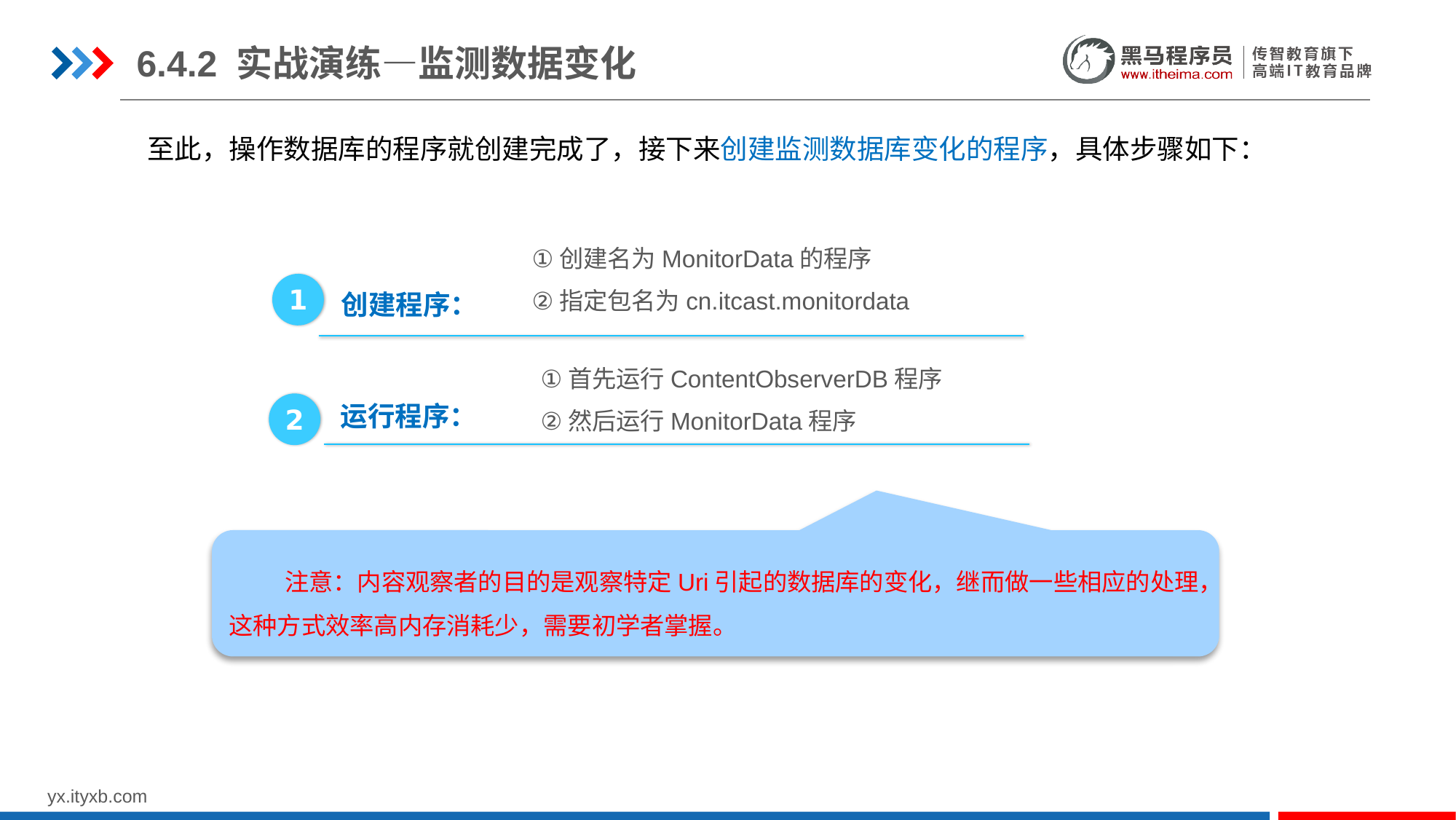

6.4.2 实战演练—监测数据变化
至此，操作数据库的程序就创建完成了，接下来创建监测数据库变化的程序，具体步骤如下：
创建名为MonitorData的程序
指定包名为cn.itcast.monitordata
创建程序：

1
首先运行ContentObserverDB程序
然后运行MonitorData程序

运行程序：
2
        注意：内容观察者的目的是观察特定Uri引起的数据库的变化，继而做一些相应的处理，这种方式效率高内存消耗少，需要初学者掌握。